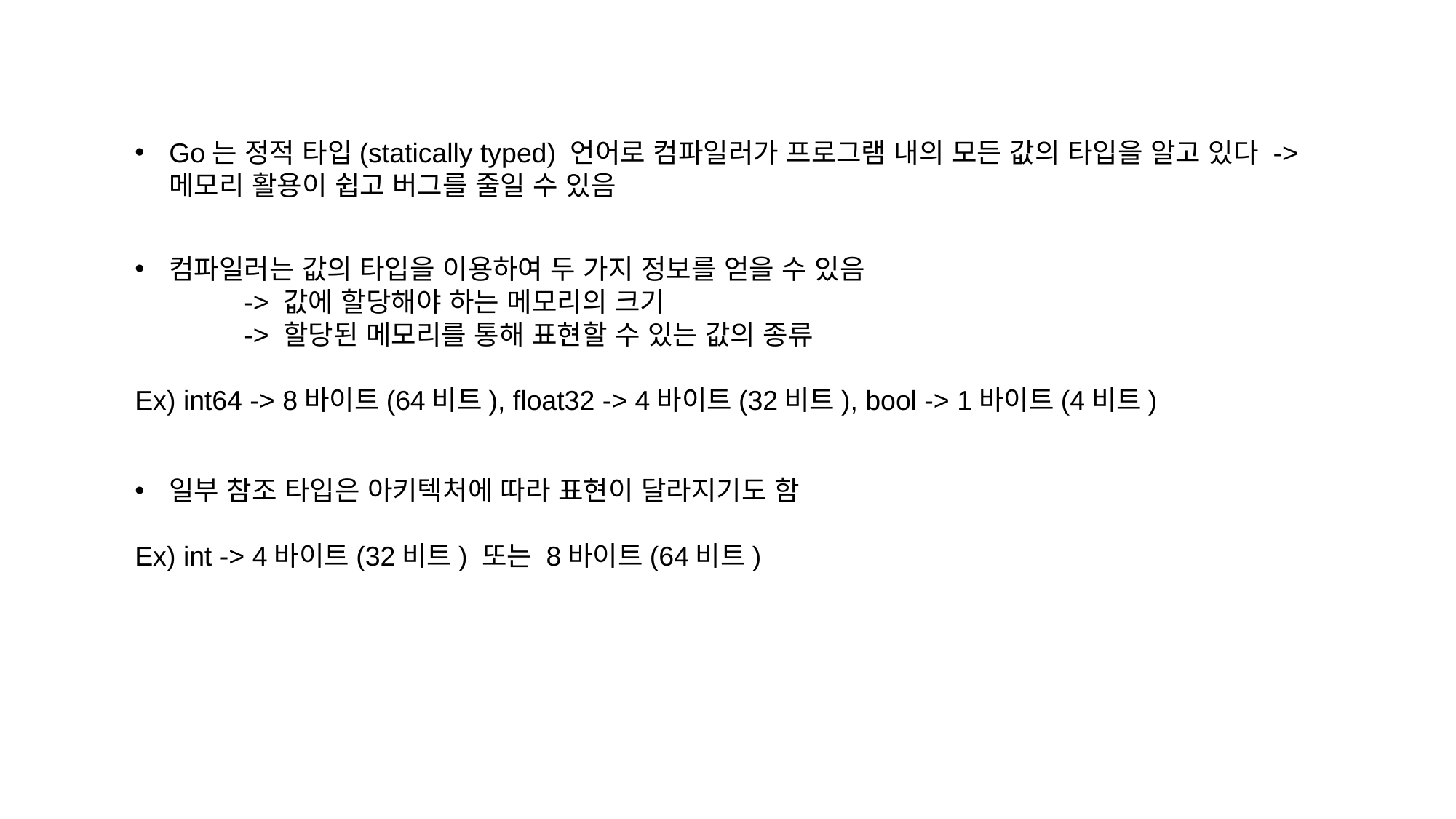

Go는 정적 타입(statically typed) 언어로 컴파일러가 프로그램 내의 모든 값의 타입을 알고 있다 -> 메모리 활용이 쉽고 버그를 줄일 수 있음
컴파일러는 값의 타입을 이용하여 두 가지 정보를 얻을 수 있음
	-> 값에 할당해야 하는 메모리의 크기
	-> 할당된 메모리를 통해 표현할 수 있는 값의 종류

Ex) int64 -> 8바이트(64비트), float32 -> 4바이트(32비트), bool -> 1바이트(4비트)
일부 참조 타입은 아키텍처에 따라 표현이 달라지기도 함

Ex) int -> 4바이트(32비트) 또는 8바이트(64비트)